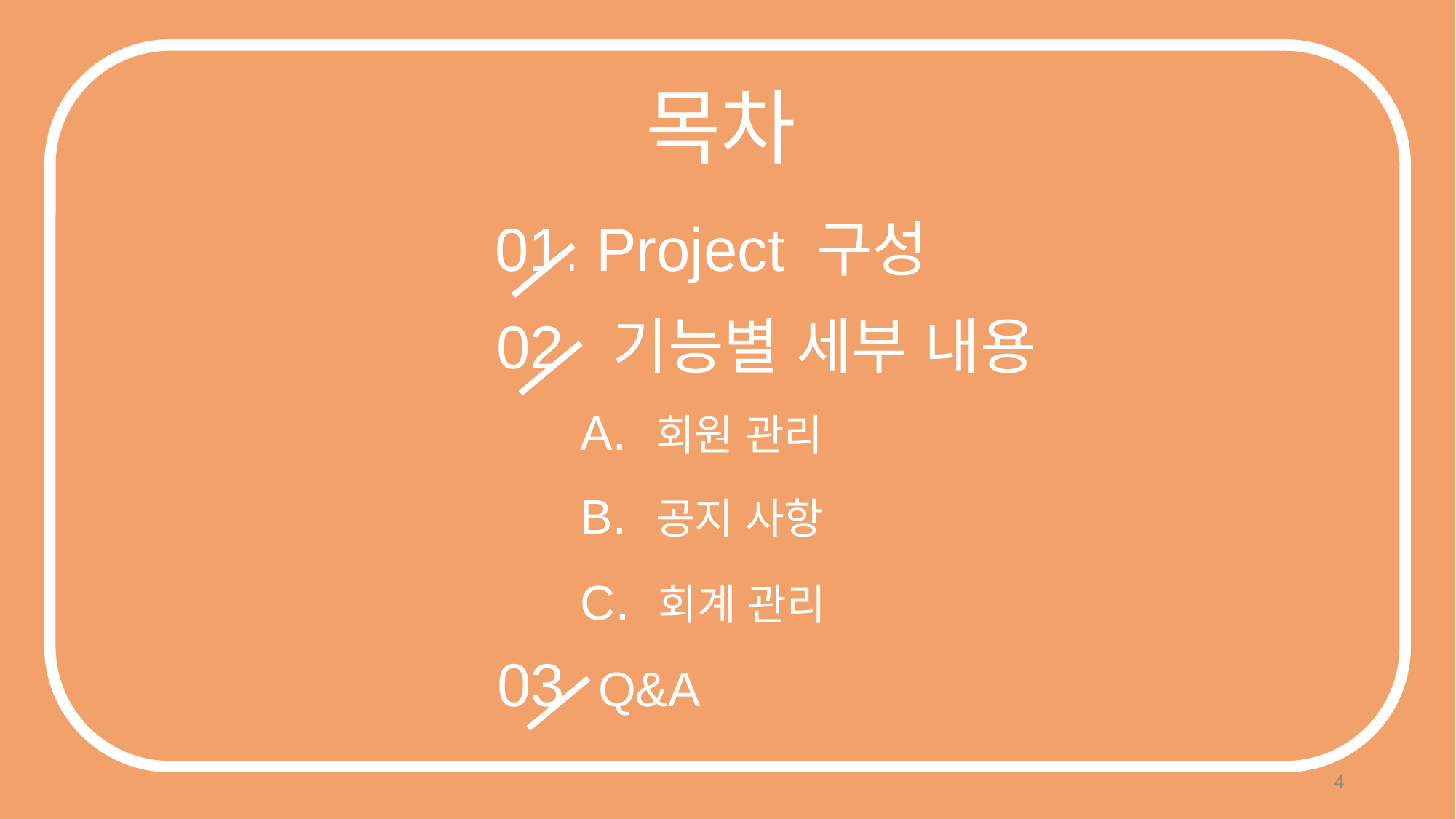

목차
01. Project 구성

02. 기능별 세부 내용

A. 회원 관리
B. 공지 사항
C. 회계 관리
03. Q&A

4